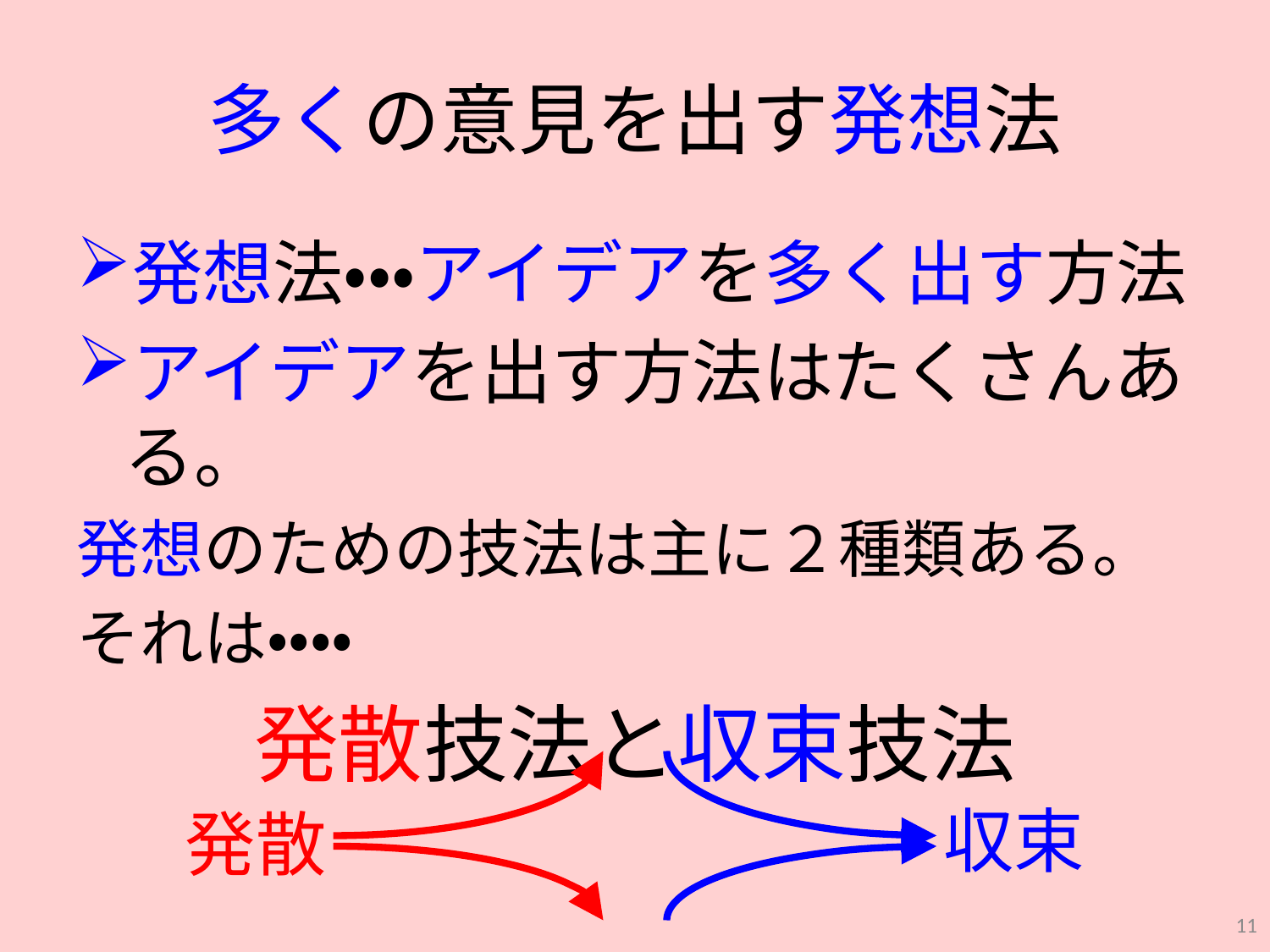

# 多くの意見を出す発想法
発想法・・・アイデアを多く出す方法
アイデアを出す方法はたくさんある。
発想のための技法は主に２種類ある。
それは・・・・
発散技法と収束技法

収束
発散

11